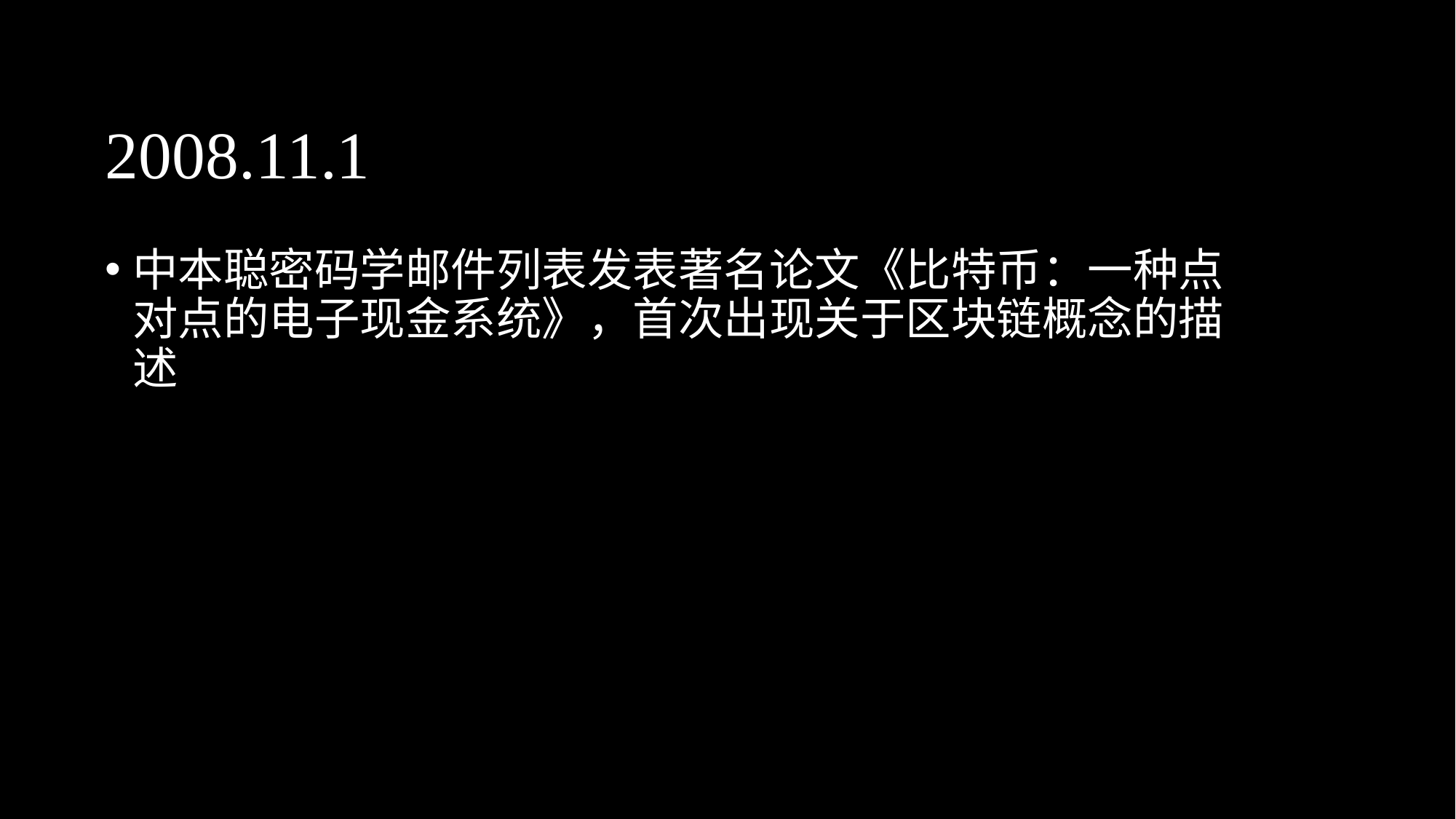

# 2008.11.1
中本聪密码学邮件列表发表著名论文《比特币：一种点对点的电子现金系统》，首次出现关于区块链概念的描述